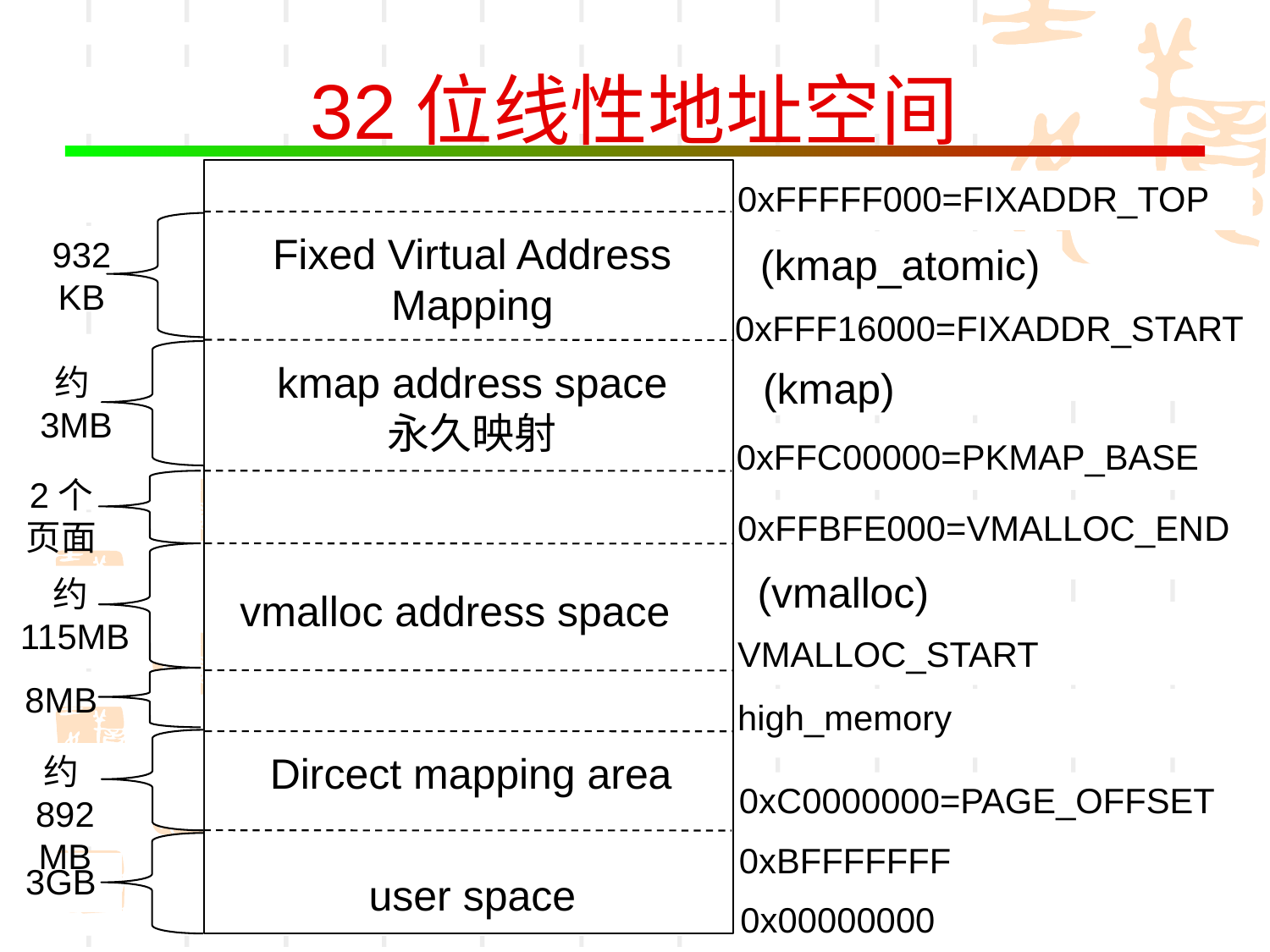

# 32位线性地址空间

0xFFFFF000=FIXADDR_TOP

Fixed Virtual Address Mapping
932
KB
(kmap_atomic)
0xFFF16000=FIXADDR_START

kmap address space
永久映射
约3MB
(kmap)
0xFFC00000=PKMAP_BASE
2个页面

0xFFBFE000=VMALLOC_END

(vmalloc)
约115MB
vmalloc address space
VMALLOC_START

8MB
high_memory

Dircect mapping area
约892
MB
0xC0000000=PAGE_OFFSET

0xBFFFFFFF

3GB
user space
0x00000000